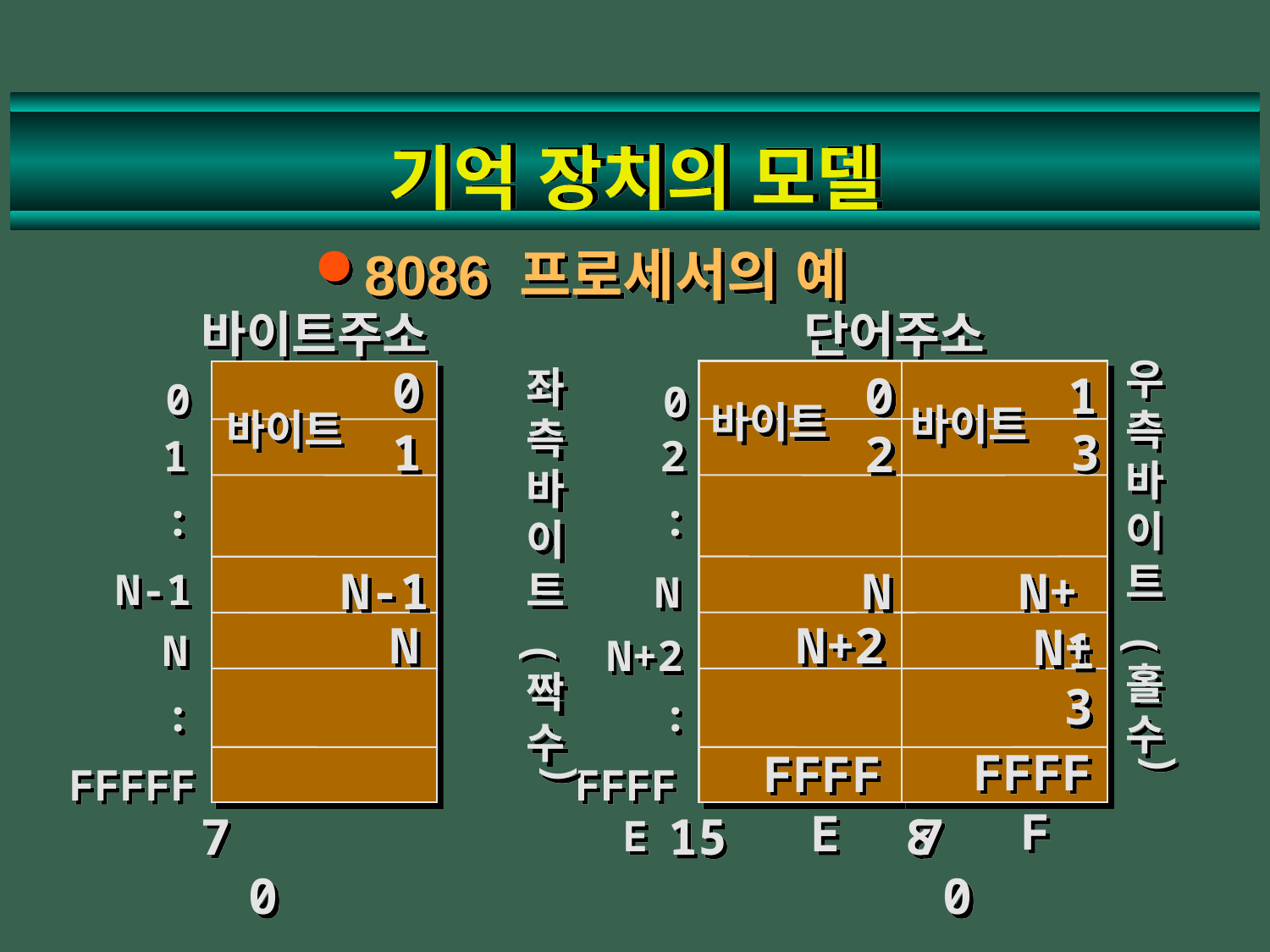

# 기억 장치의 모델
8086 프로세서의 예
바이트주소
단어주소
우
측
바
이
트

홀
수
0

0
바이트
1
1
.
.
N-1
N-1
N
N
.
.
FFFFF
좌
측
바
이
트

짝
수
0
1

0
바이트
바이트
3
2
2
.
.
N
N+1
N
N+2
N+3
(
N+2
(
.
.
FFFFF
FFFFE
(
(
FFFFE
7        0
15      8
 7      0